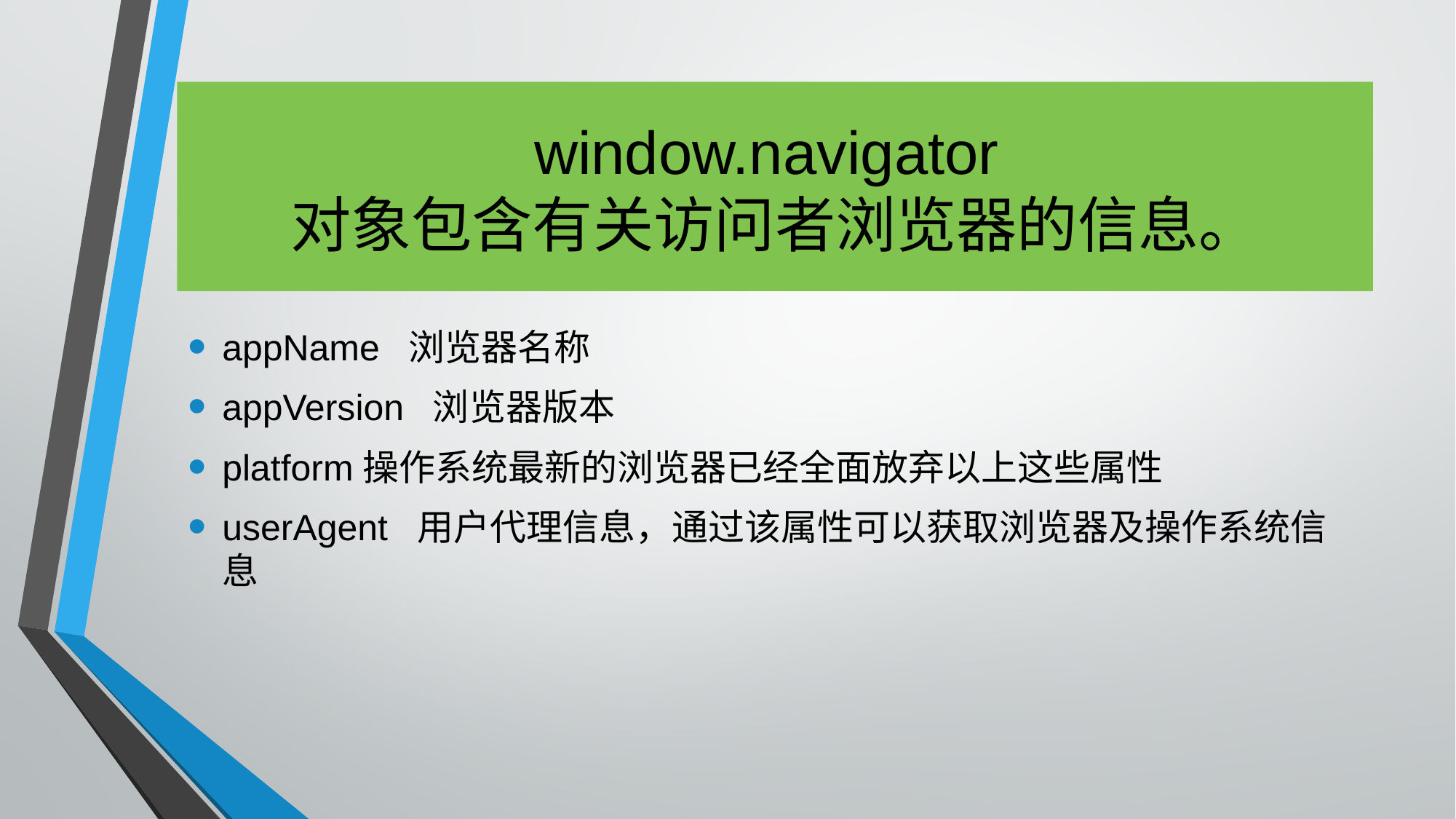

# window.navigator 对象包含有关访问者浏览器的信息。
appName  浏览器名称
appVersion  浏览器版本
platform操作系统最新的浏览器已经全面放弃以上这些属性
userAgent  用户代理信息，通过该属性可以获取浏览器及操作系统信息